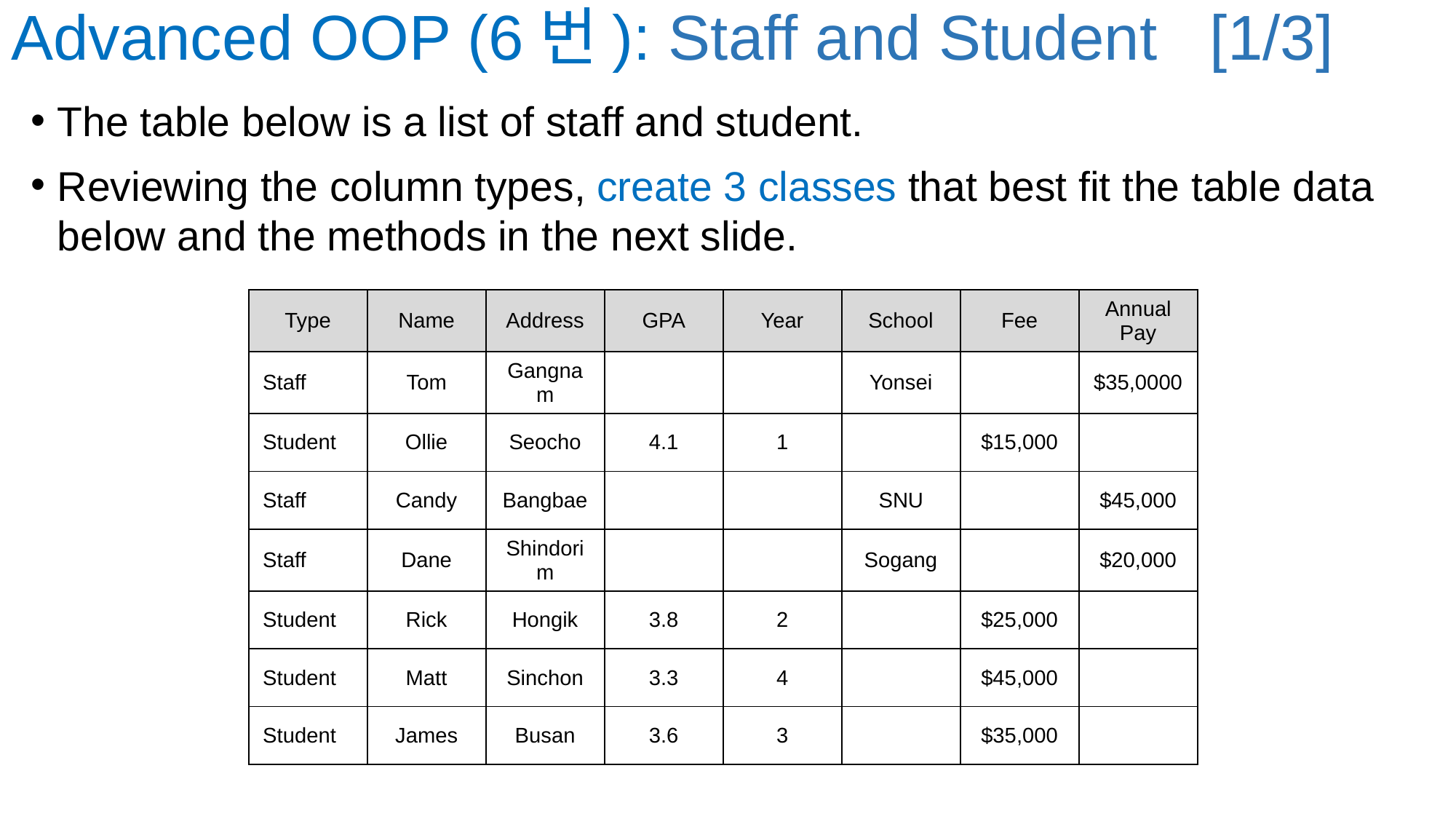

# Advanced OOP (6번): Staff and Student   [1/3]
The table below is a list of staff and student.
Reviewing the column types, create 3 classes that best fit the table data below and the methods in the next slide.
| Type | Name | Address | GPA | Year | School | Fee | Annual Pay |
| --- | --- | --- | --- | --- | --- | --- | --- |
| Staff | Tom | Gangnam |  |  | Yonsei |  | $35,0000 |
| Student | Ollie | Seocho | 4.1 | 1 |  | $15,000 |  |
| Staff | Candy | Bangbae |  |  | SNU |  | $45,000 |
| Staff | Dane | Shindorim |  |  | Sogang |  | $20,000 |
| Student | Rick | Hongik | 3.8 | 2 |  | $25,000 |  |
| Student | Matt | Sinchon | 3.3 | 4 |  | $45,000 |  |
| Student | James | Busan | 3.6 | 3 |  | $35,000 |  |